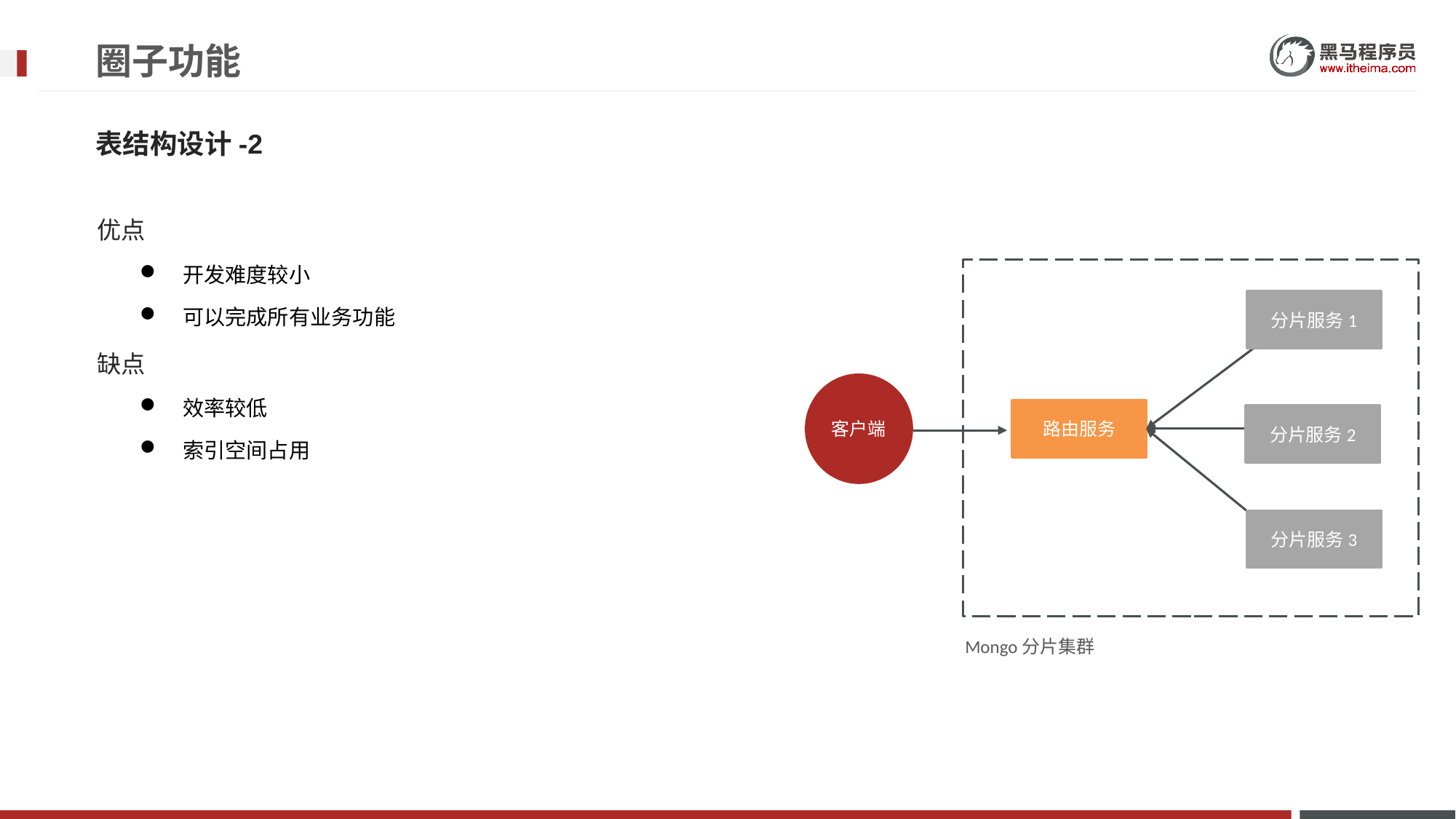

# 圈子功能
表结构设计-2
优点
开发难度较小
可以完成所有业务功能
缺点
效率较低
索引空间占用

分片服务1
客户端
路由服务
分片服务2
分片服务3
Mongo分片集群